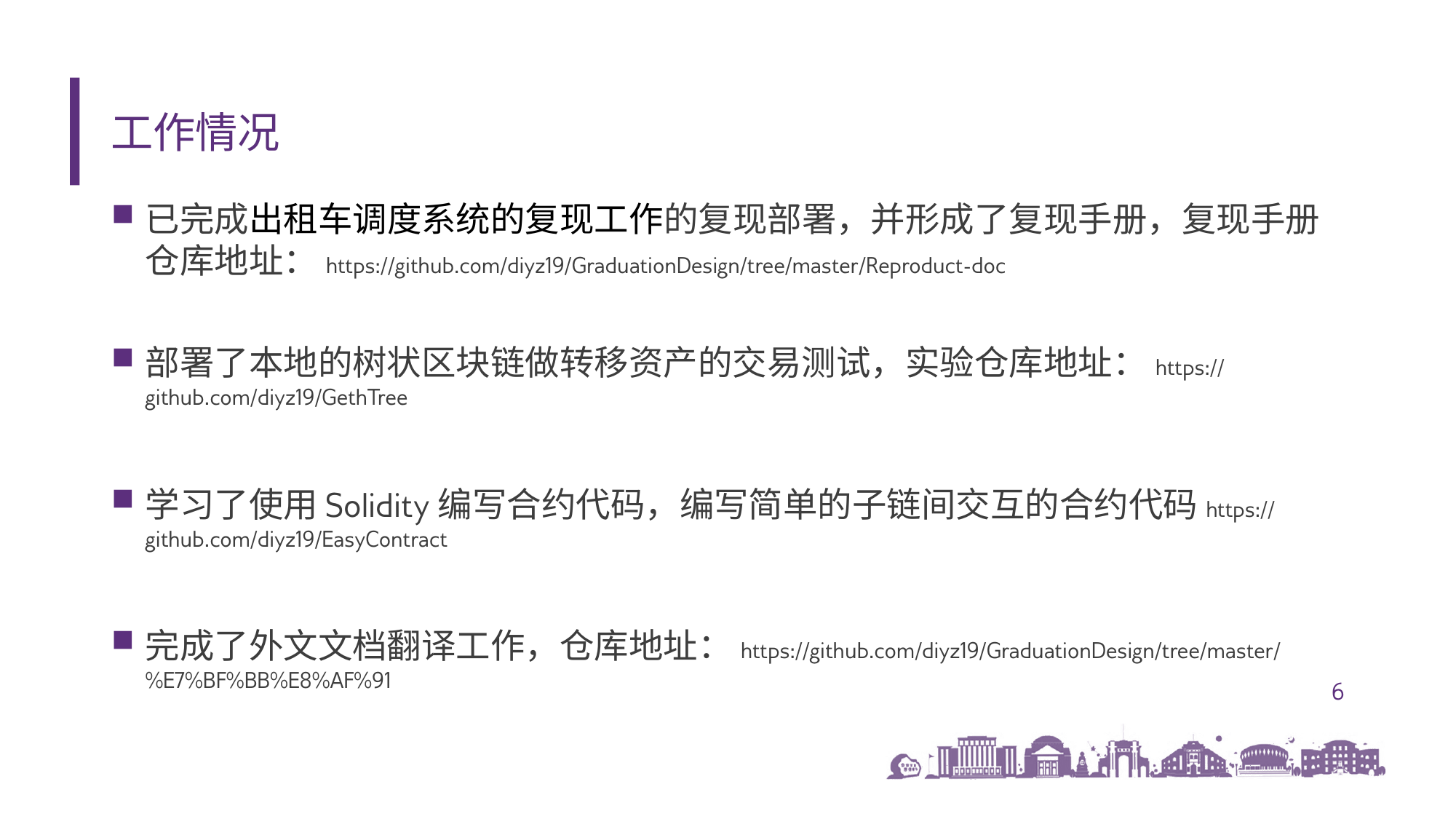

# 工作情况
已完成出租车调度系统的复现工作的复现部署，并形成了复现手册，复现手册仓库地址：https://github.com/diyz19/GraduationDesign/tree/master/Reproduct-doc

部署了本地的树状区块链做转移资产的交易测试，实验仓库地址：https://github.com/diyz19/GethTree

学习了使用Solidity编写合约代码，编写简单的子链间交互的合约代码https://github.com/diyz19/EasyContract

完成了外文文档翻译工作，仓库地址：https://github.com/diyz19/GraduationDesign/tree/master/%E7%BF%BB%E8%AF%91

6